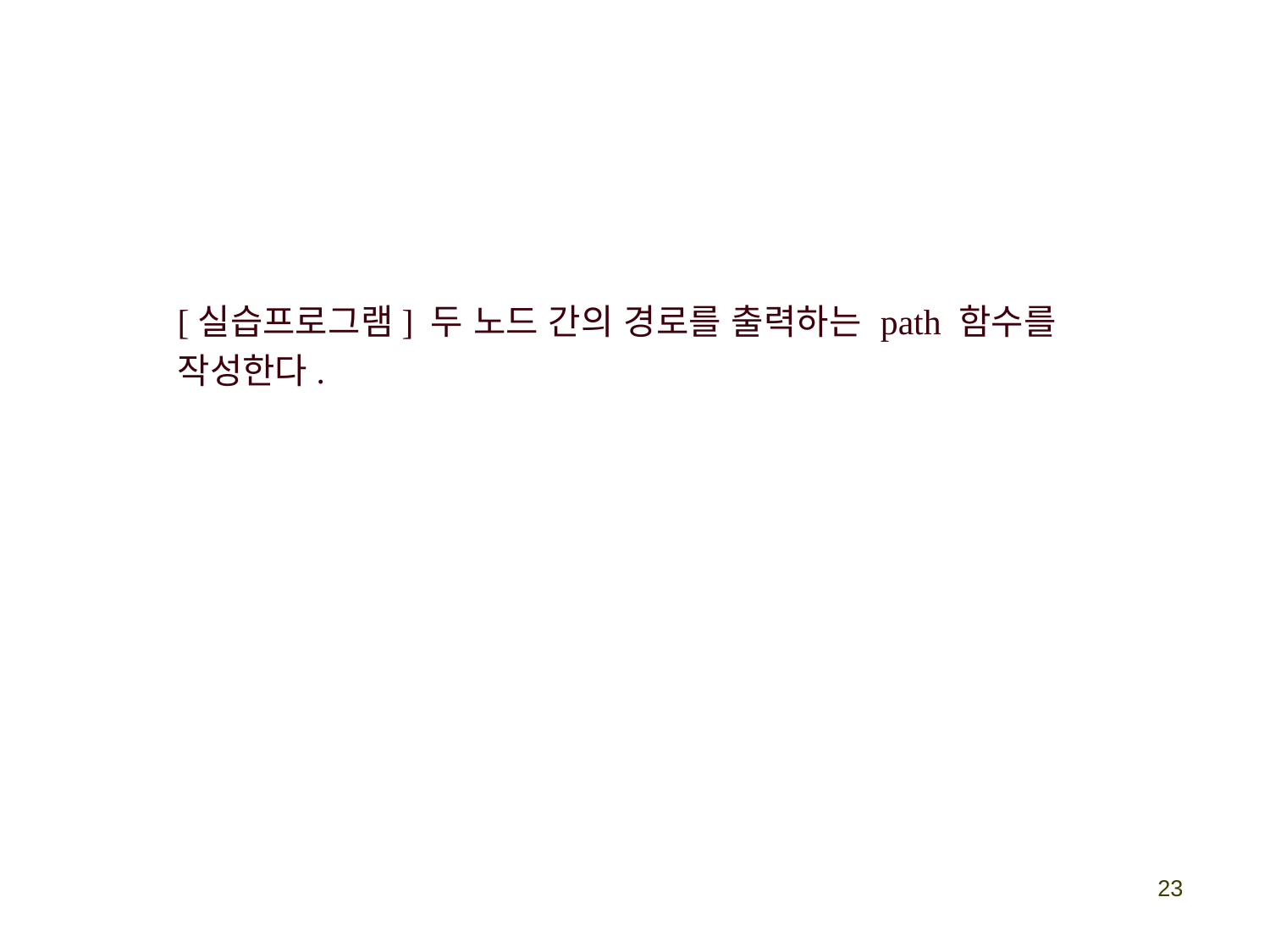

[실습프로그램] 두 노드 간의 경로를 출력하는 path 함수를 작성한다.
23